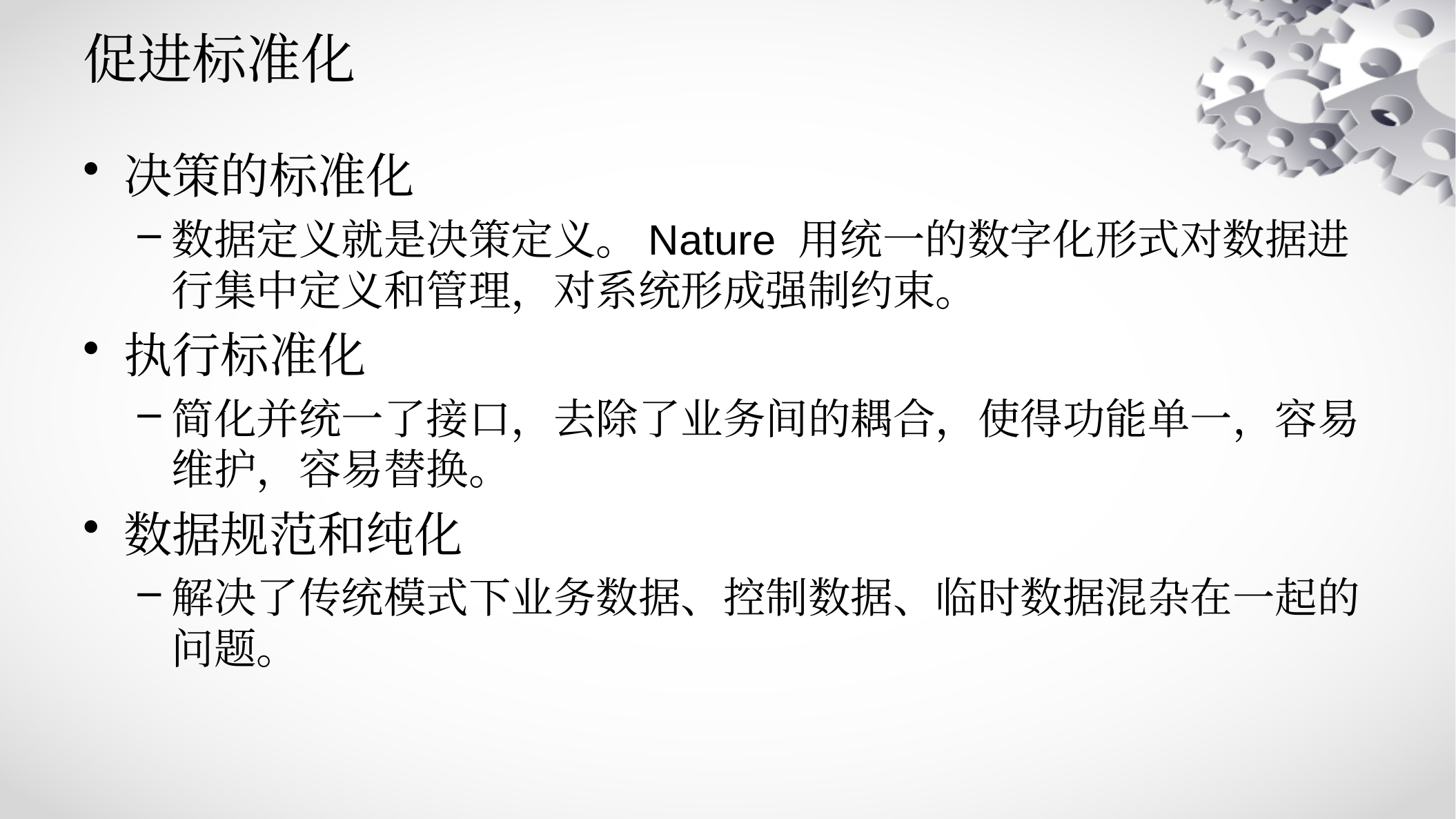

# 促进标准化
决策的标准化
数据定义就是决策定义。Nature 用统一的数字化形式对数据进行集中定义和管理，对系统形成强制约束。
执行标准化
简化并统一了接口，去除了业务间的耦合，使得功能单一，容易维护，容易替换。
数据规范和纯化
解决了传统模式下业务数据、控制数据、临时数据混杂在一起的问题。